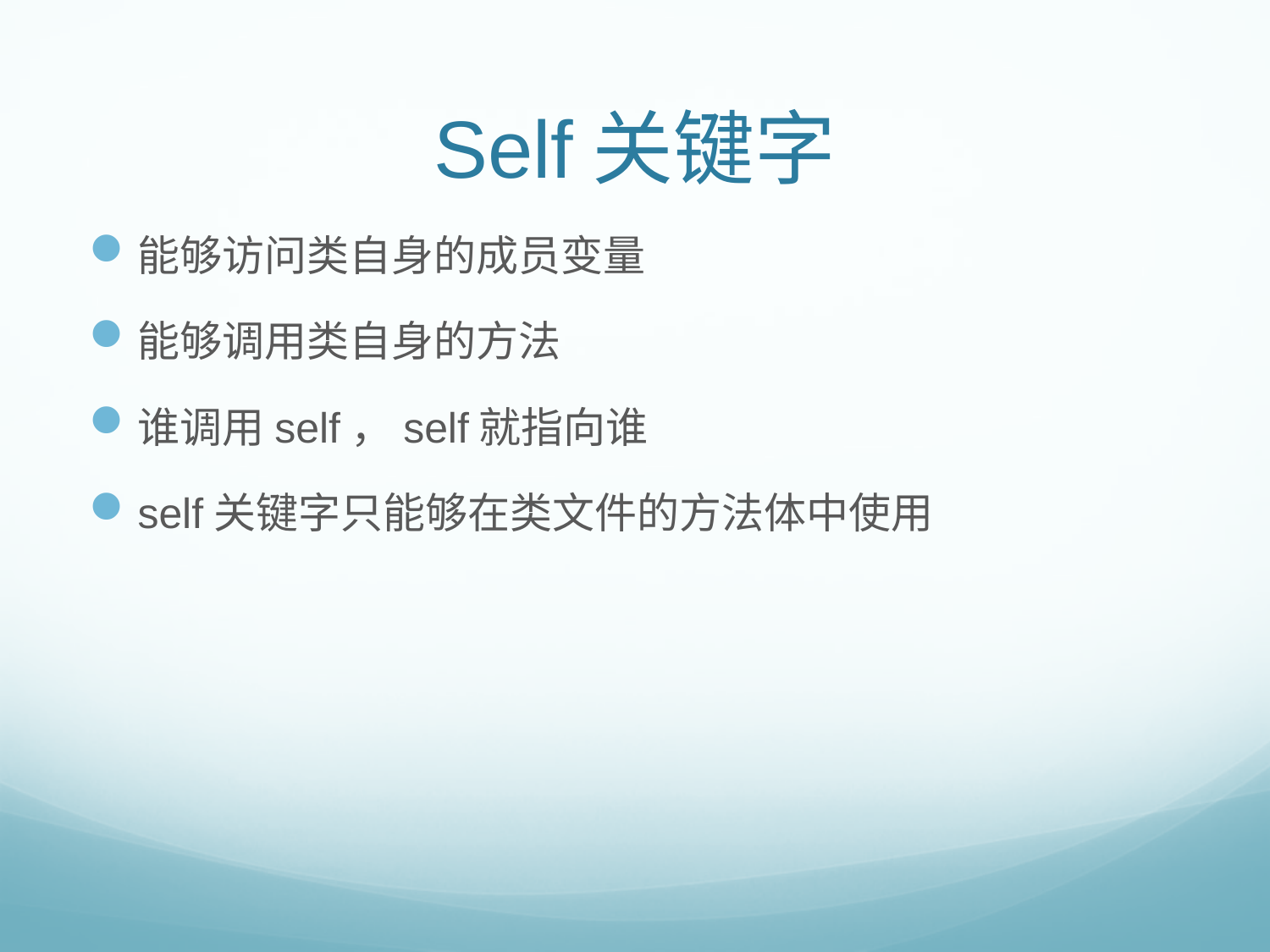

# Self关键字
能够访问类自身的成员变量
能够调用类自身的方法
谁调用self，self就指向谁
self关键字只能够在类文件的方法体中使用